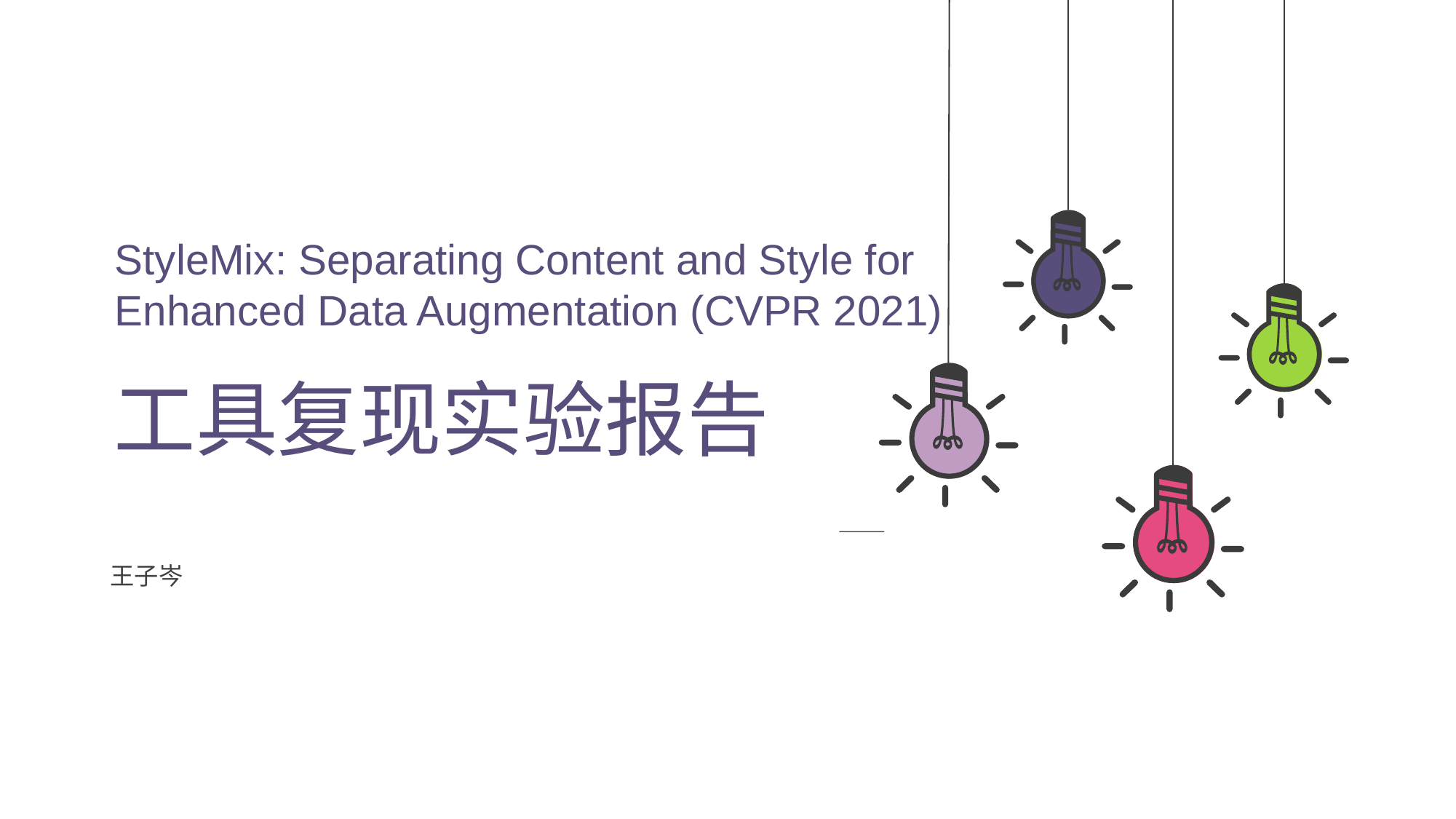

StyleMix: Separating Content and Style for Enhanced Data Augmentation (CVPR 2021)
工具复现实验报告
                                                                                                                                      ——王子岑